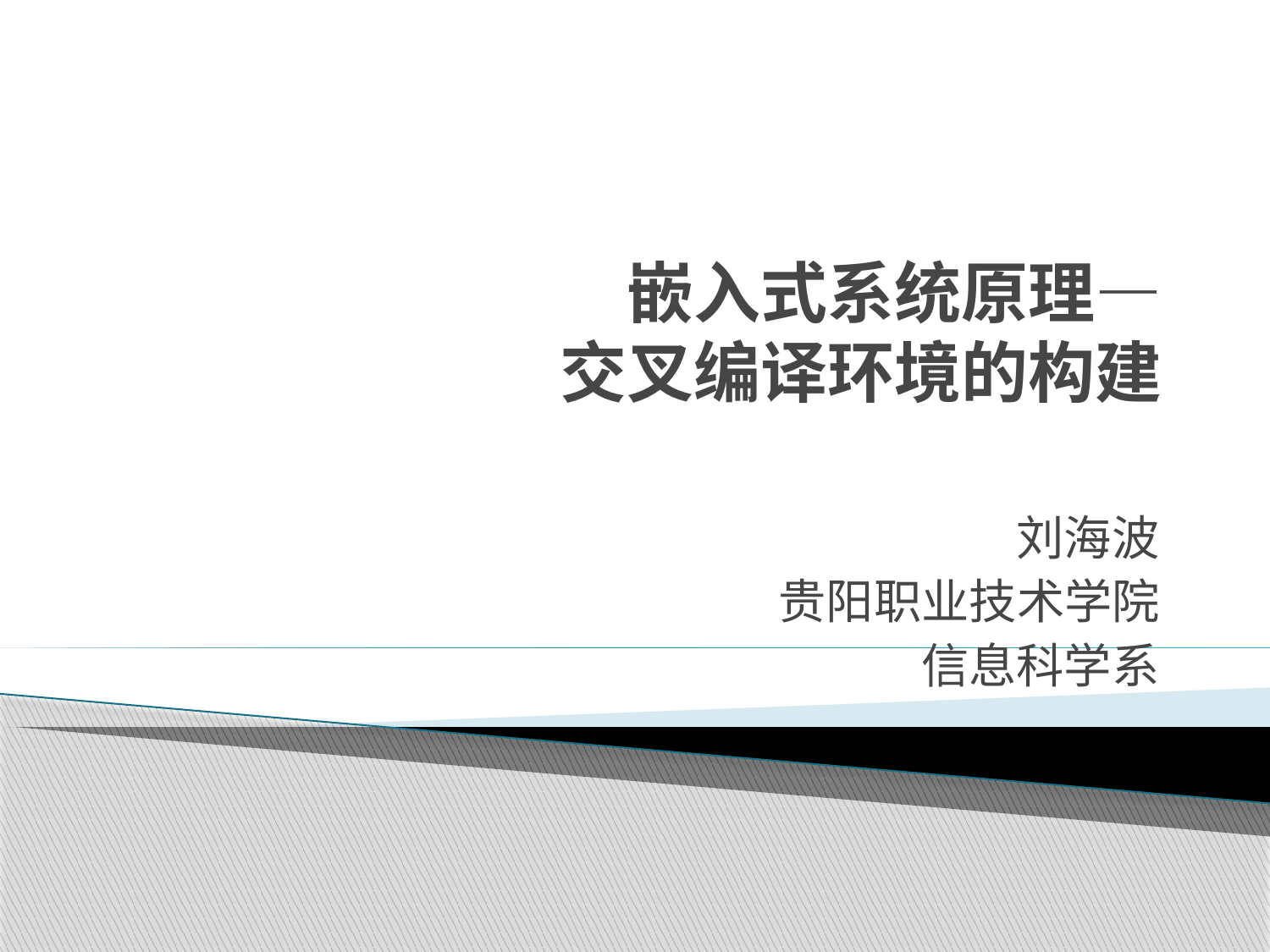

# 嵌入式系统原理— 交叉编译环境的构建
刘海波
贵阳职业技术学院
信息科学系